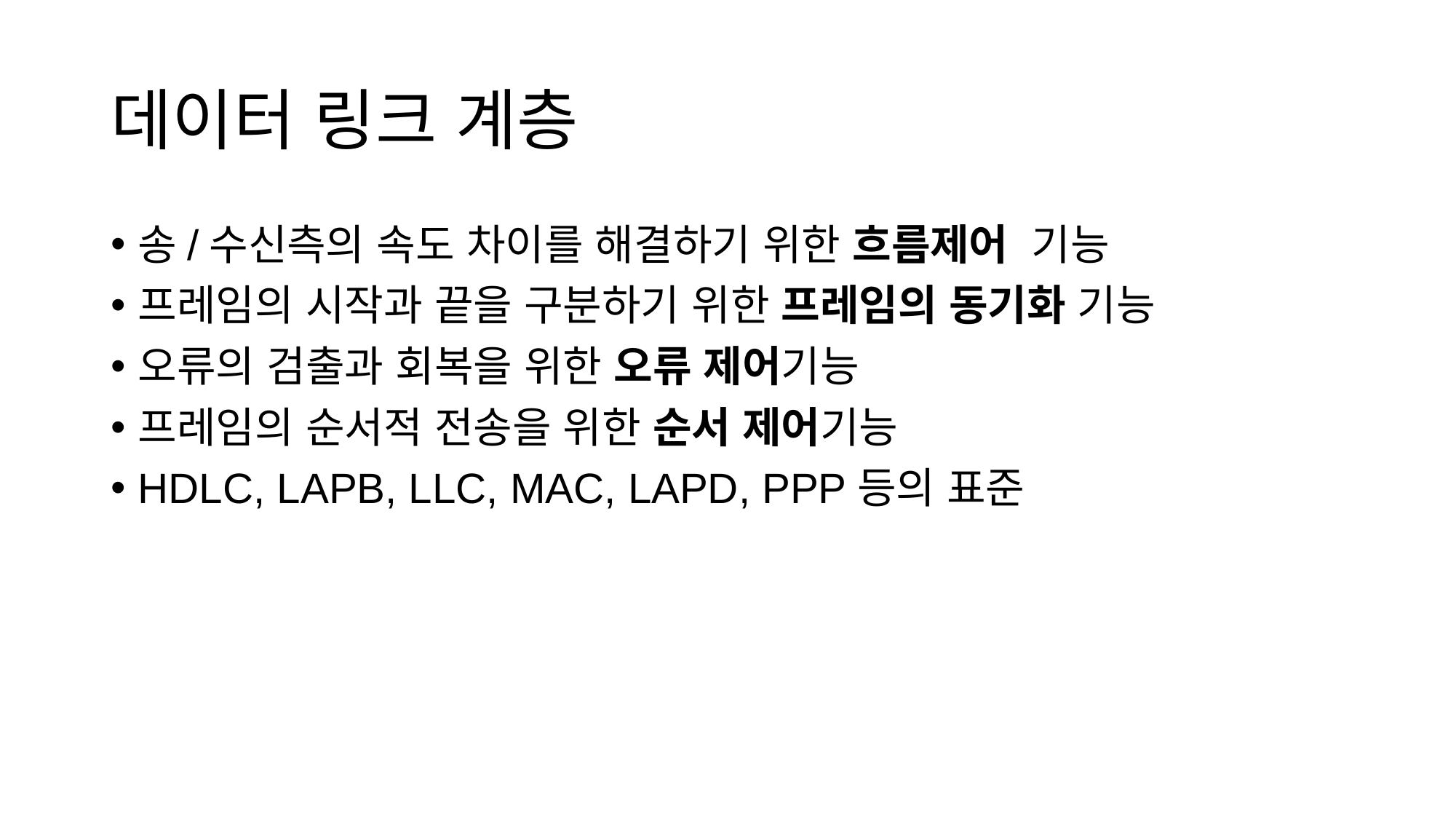

# 데이터 링크 계층
송/수신측의 속도 차이를 해결하기 위한 흐름제어  기능
프레임의 시작과 끝을 구분하기 위한 프레임의 동기화 기능
오류의 검출과 회복을 위한 오류 제어기능
프레임의 순서적 전송을 위한 순서 제어기능
HDLC, LAPB, LLC, MAC, LAPD, PPP등의 표준